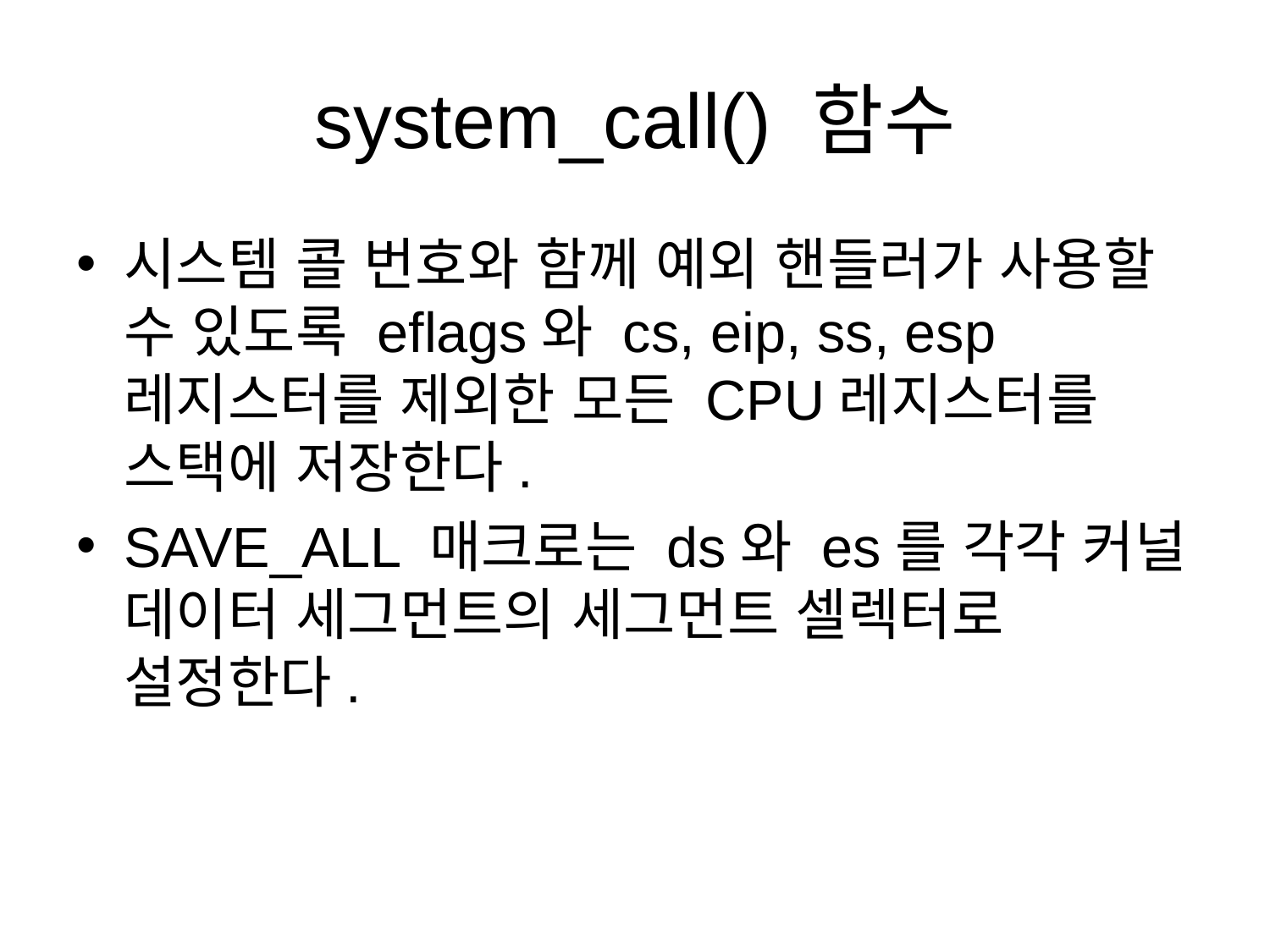

# system_call() 함수
시스템 콜 번호와 함께 예외 핸들러가 사용할 수 있도록 eflags와 cs, eip, ss, esp 레지스터를 제외한 모든 CPU레지스터를 스택에 저장한다.
SAVE_ALL 매크로는 ds와 es를 각각 커널 데이터 세그먼트의 세그먼트 셀렉터로 설정한다.